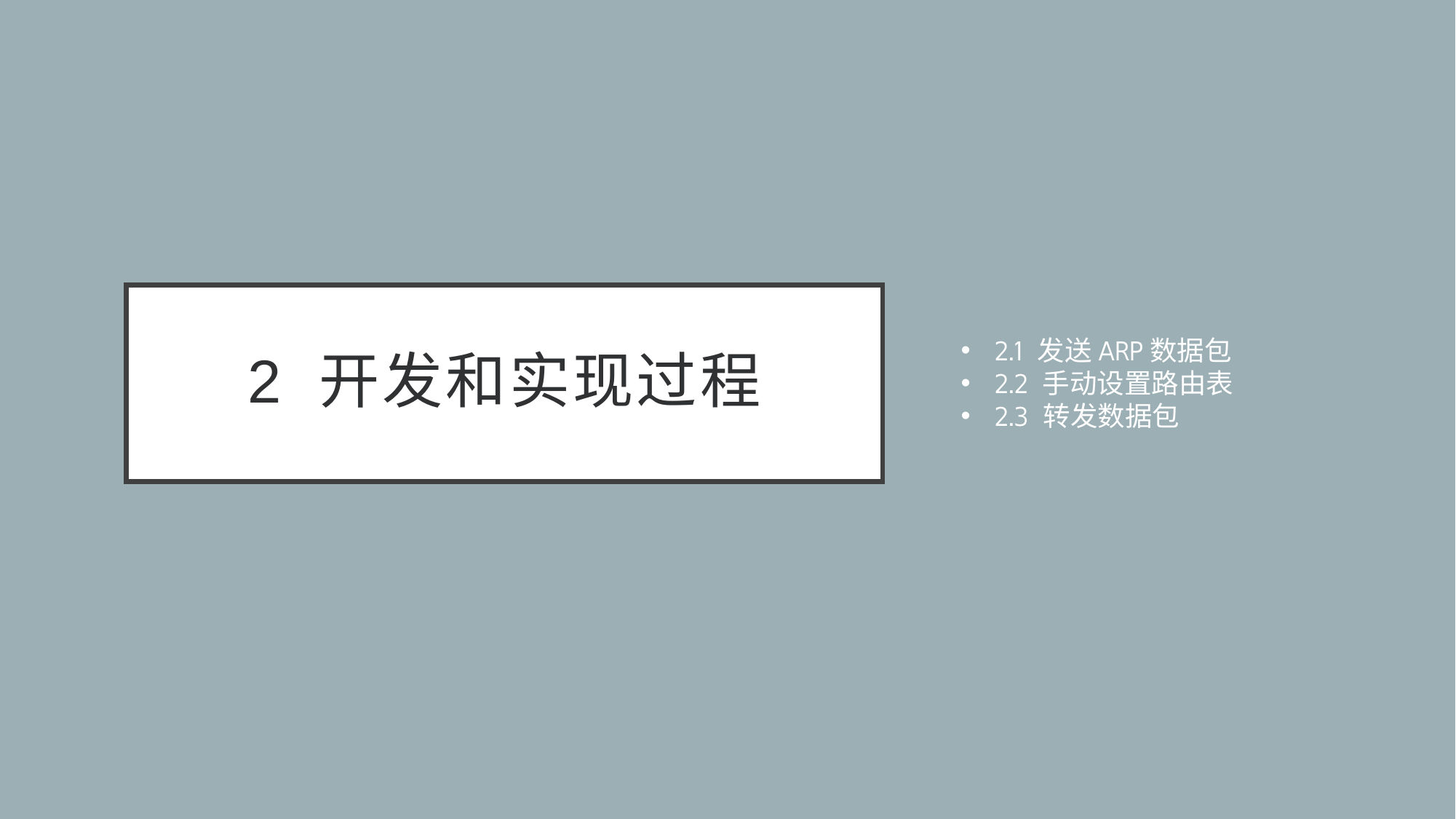

# 2 开发和实现过程
2.1 发送ARP数据包
2.2 手动设置路由表
2.3 转发数据包